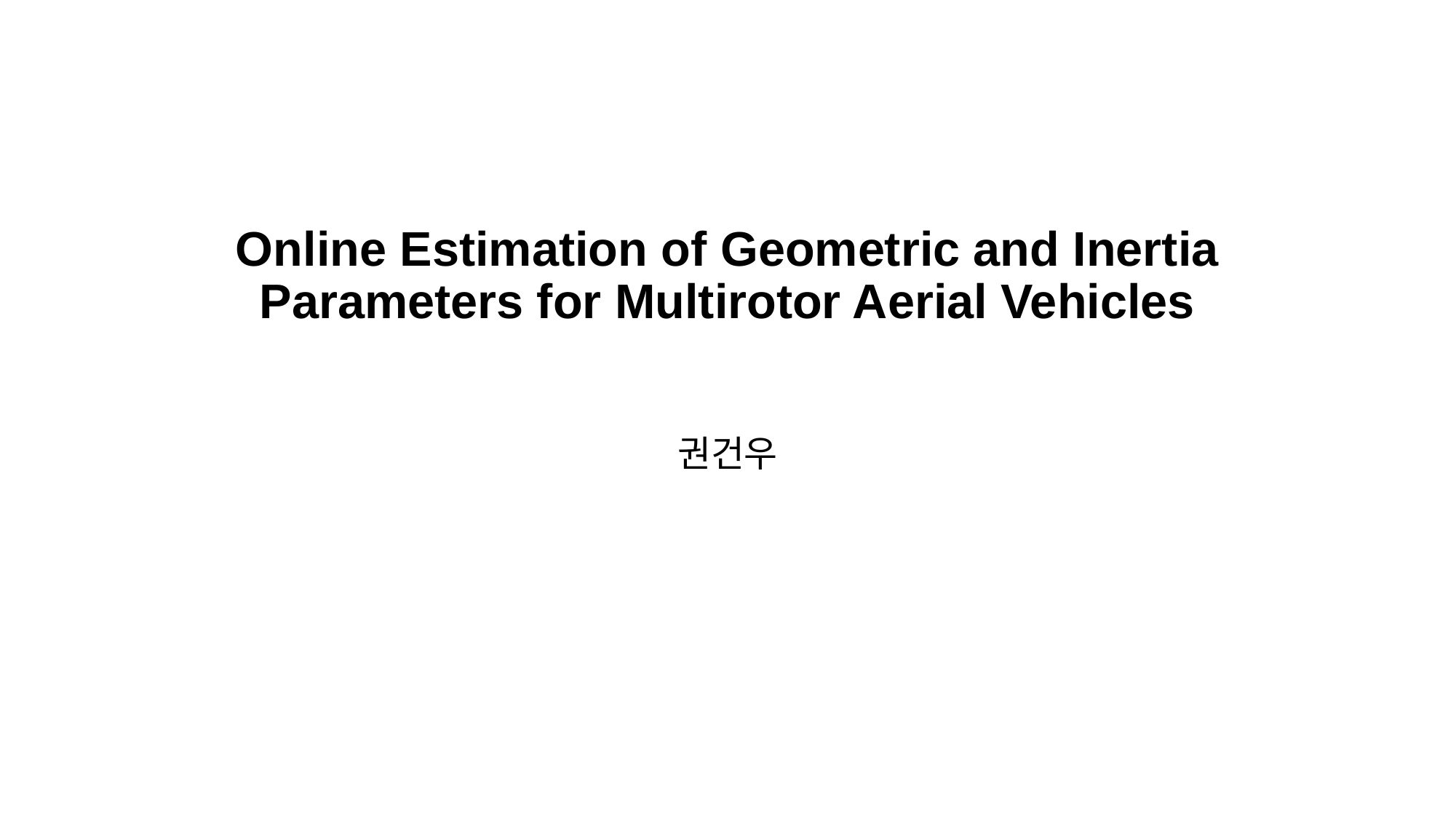

# Online Estimation of Geometric and Inertia Parameters for Multirotor Aerial Vehicles
권건우